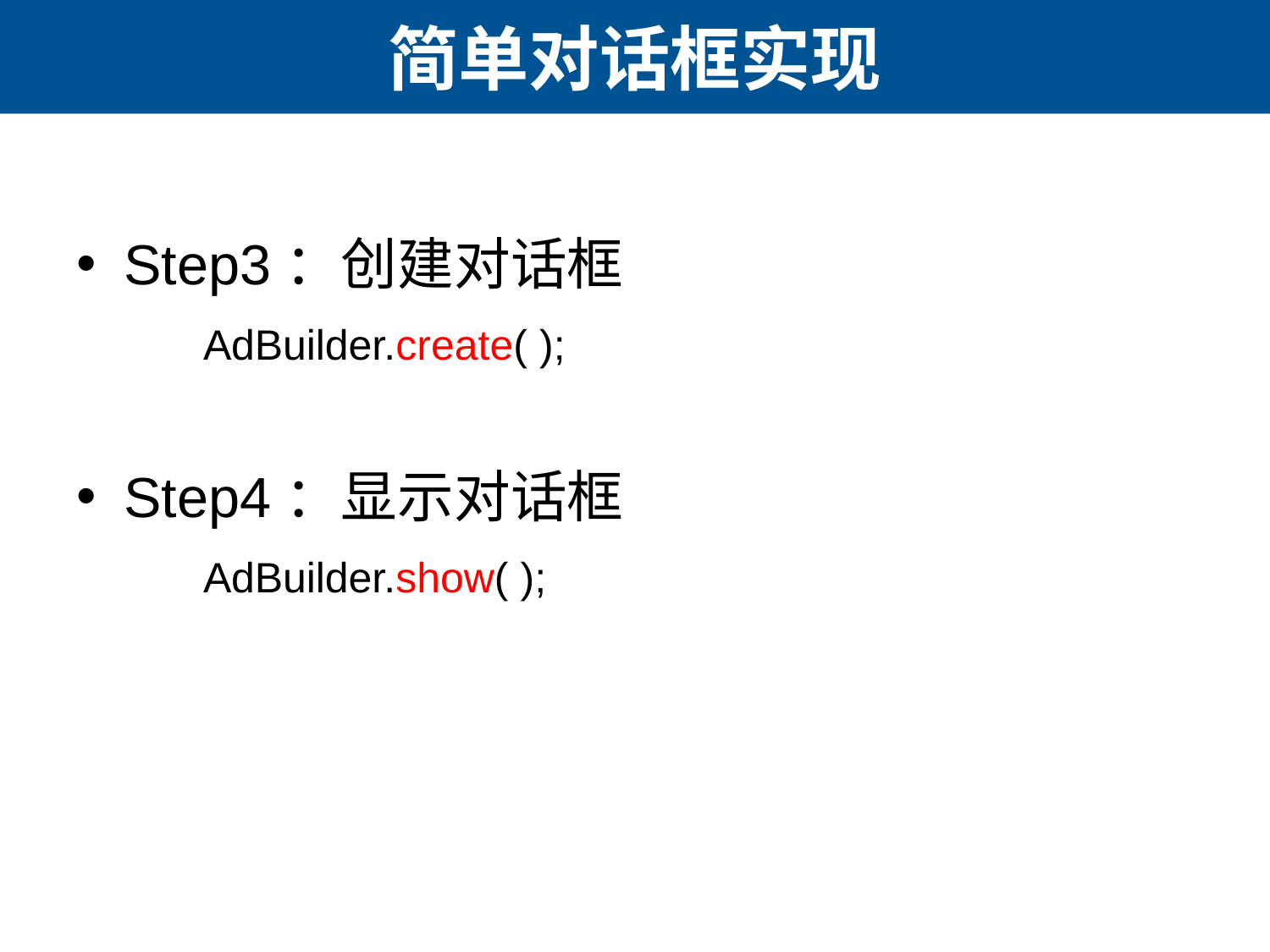

# 简单对话框实现

Step3：创建对话框
AdBuilder.create( );

Step4：显示对话框
AdBuilder.show( );